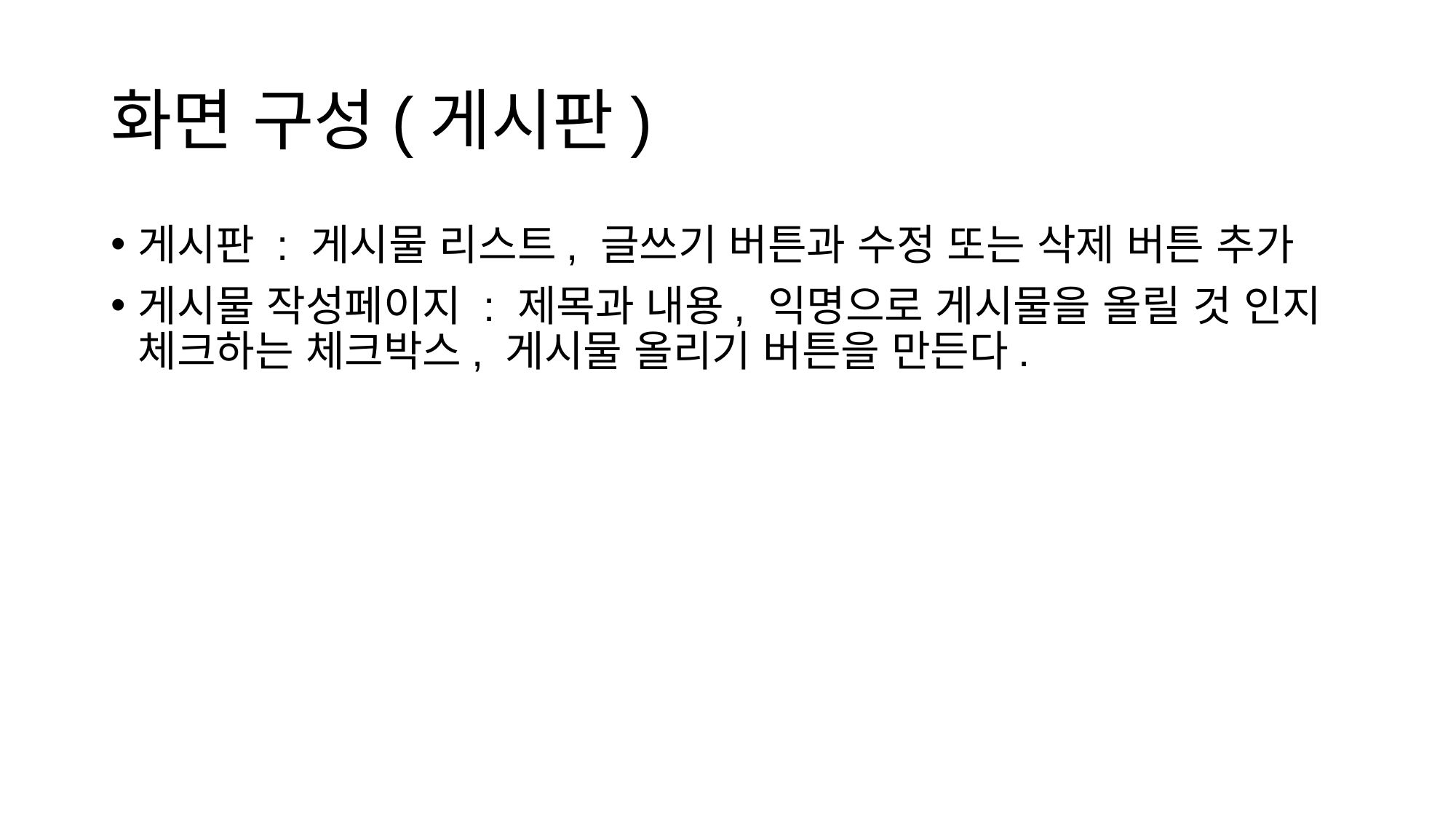

# 화면 구성(게시판)
게시판 : 게시물 리스트, 글쓰기 버튼과 수정 또는 삭제 버튼 추가
게시물 작성페이지 : 제목과 내용, 익명으로 게시물을 올릴 것 인지 체크하는 체크박스, 게시물 올리기 버튼을 만든다.